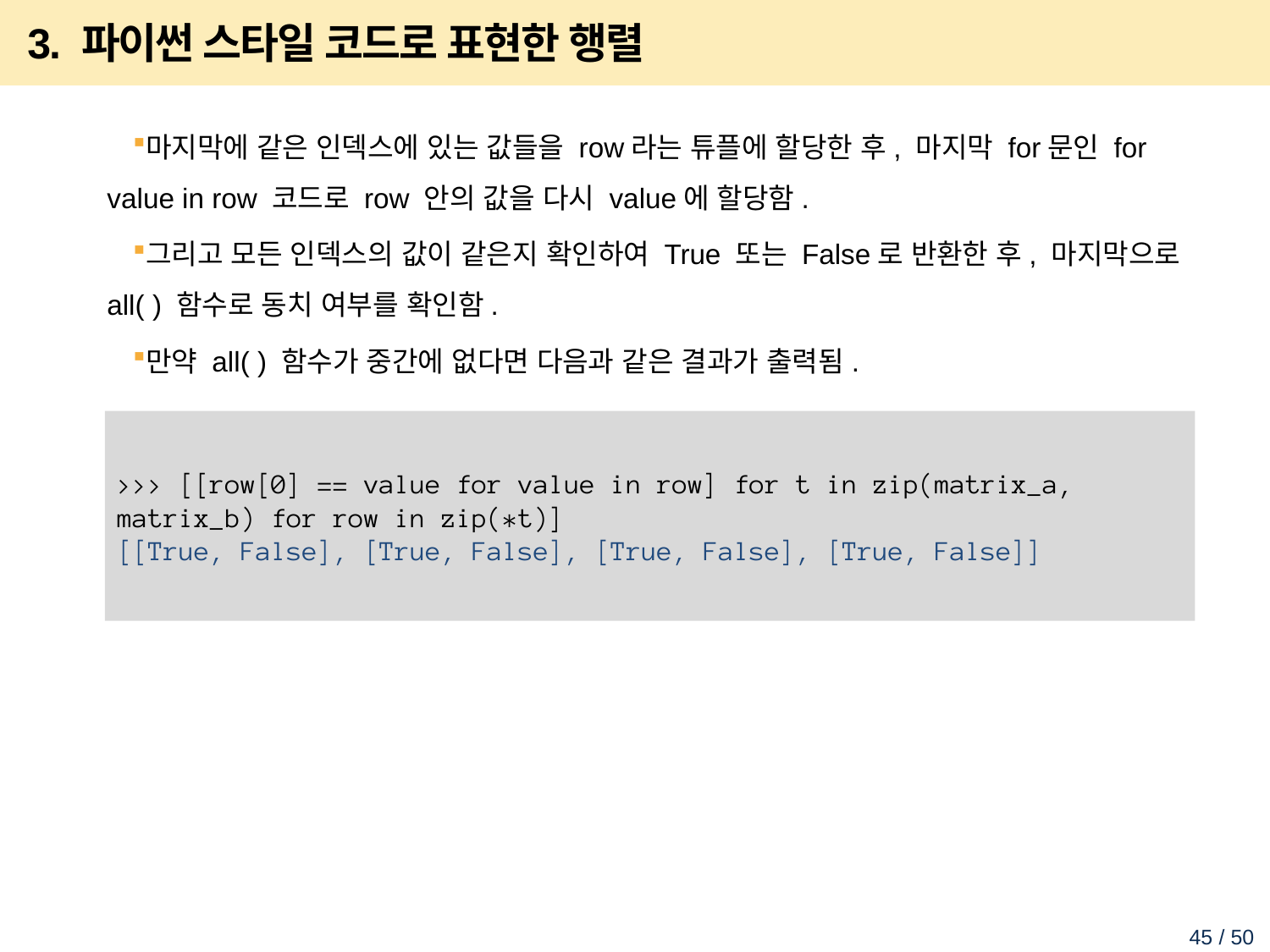

# 3. 파이썬 스타일 코드로 표현한 행렬
마지막에 같은 인덱스에 있는 값들을 row라는 튜플에 할당한 후, 마지막 for문인 for value in row 코드로 row 안의 값을 다시 value에 할당함.
그리고 모든 인덱스의 값이 같은지 확인하여 True 또는 False로 반환한 후, 마지막으로 all( ) 함수로 동치 여부를 확인함.
만약 all( ) 함수가 중간에 없다면 다음과 같은 결과가 출력됨.
>>> [[row[0] == value for value in row] for t in zip(matrix_a, matrix_b) for row in zip(*t)]
[[True, False], [True, False], [True, False], [True, False]]